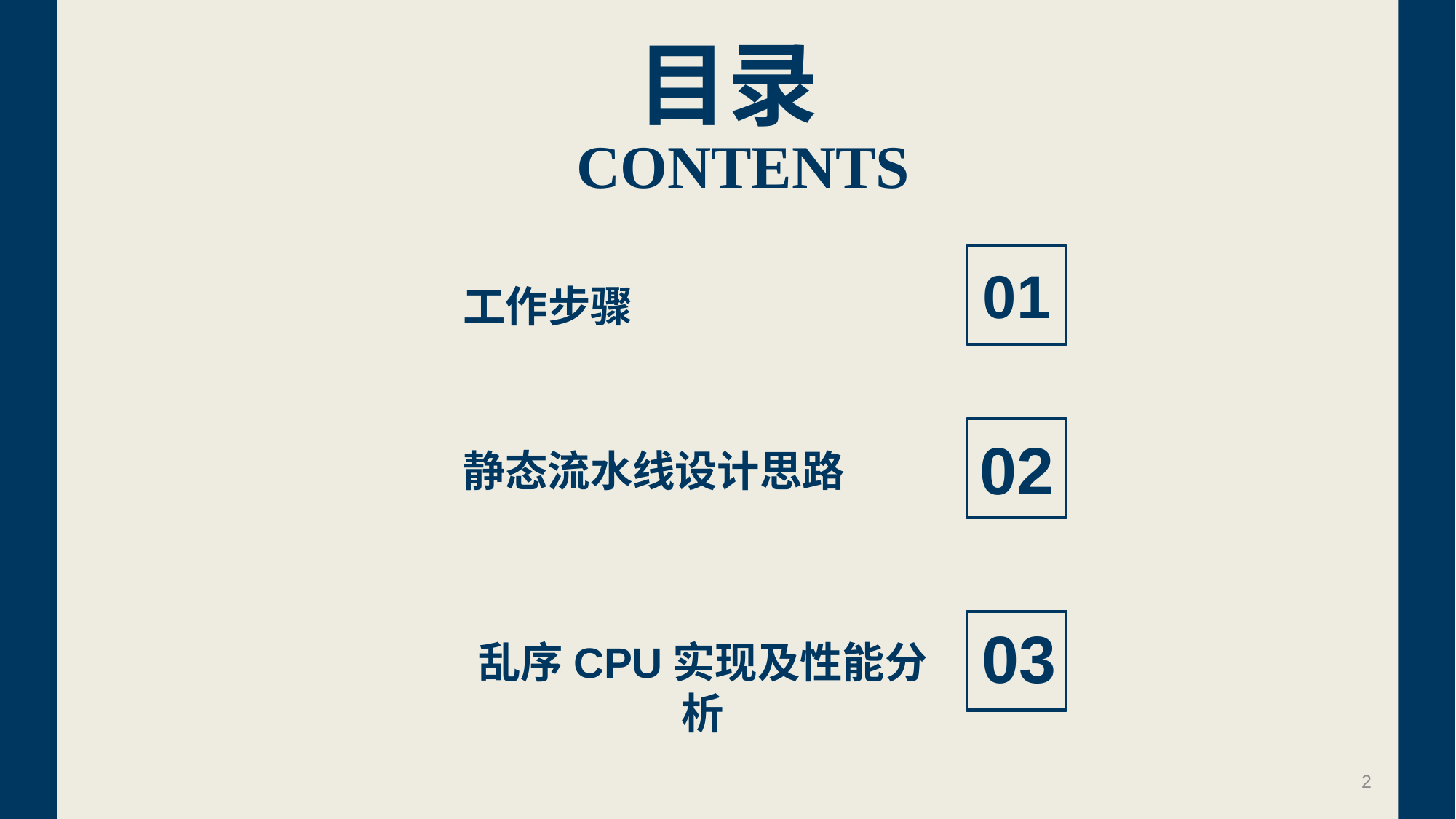

目录
CONTENTS

01
工作步骤

02
静态流水线设计思路

乱序CPU实现及性能分析
03
2